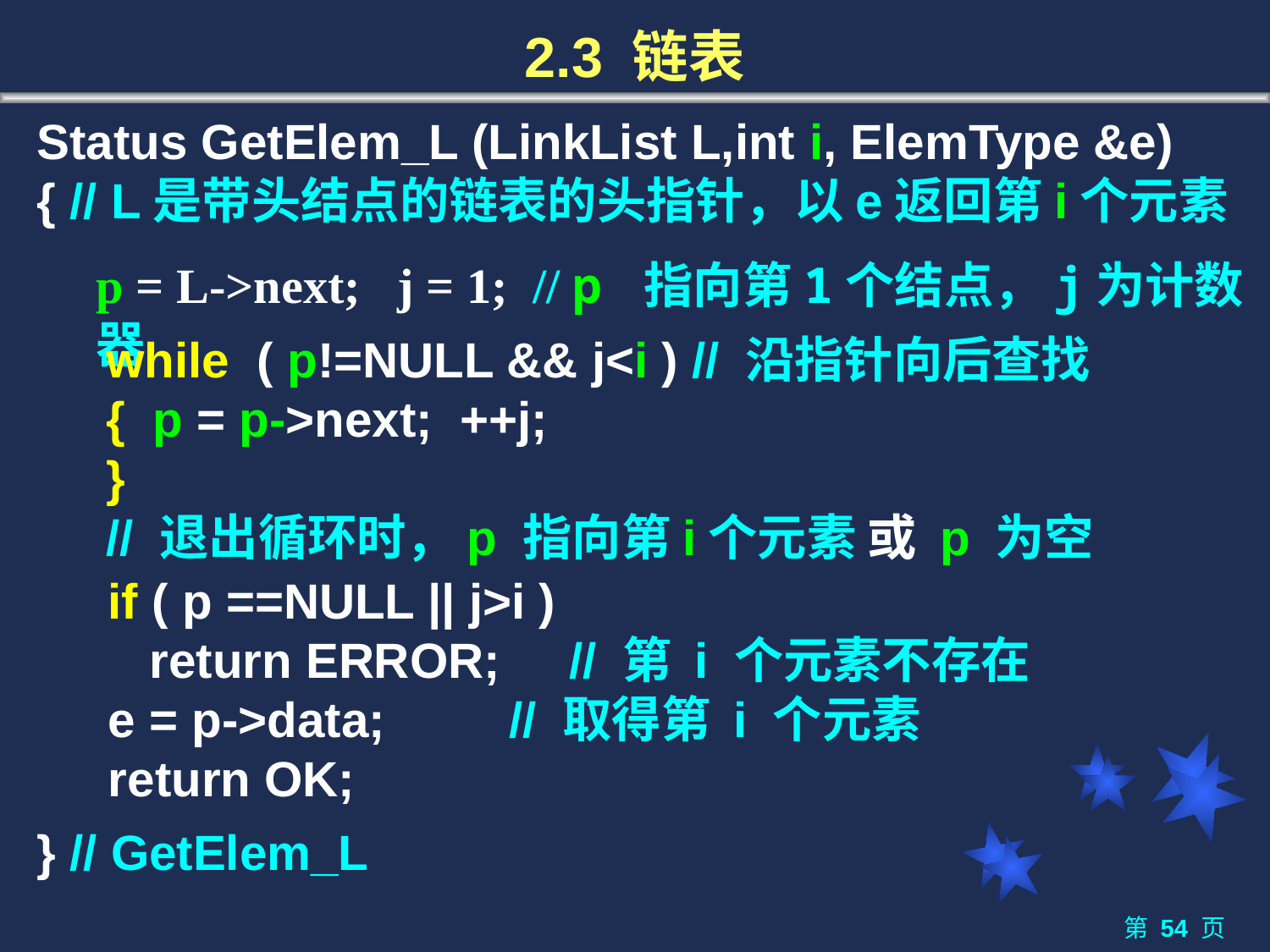

# 2.3 链表
Status GetElem_L (LinkList L,int i, ElemType &e)
{ // L是带头结点的链表的头指针，以e返回第i个元素

} // GetElem_L
p = L->next;   j = 1;  // p 指向第1个结点，j为计数器
while  ( p!=NULL && j<i ) // 沿指针向后查找
{  p = p->next;  ++j;
}
// 退出循环时，p 指向第i个元素 或 p 为空
if ( p ==NULL || j>i )
   return ERROR;     // 第 i 个元素不存在
e = p->data;         // 取得第 i 个元素
return OK;
第 54 页